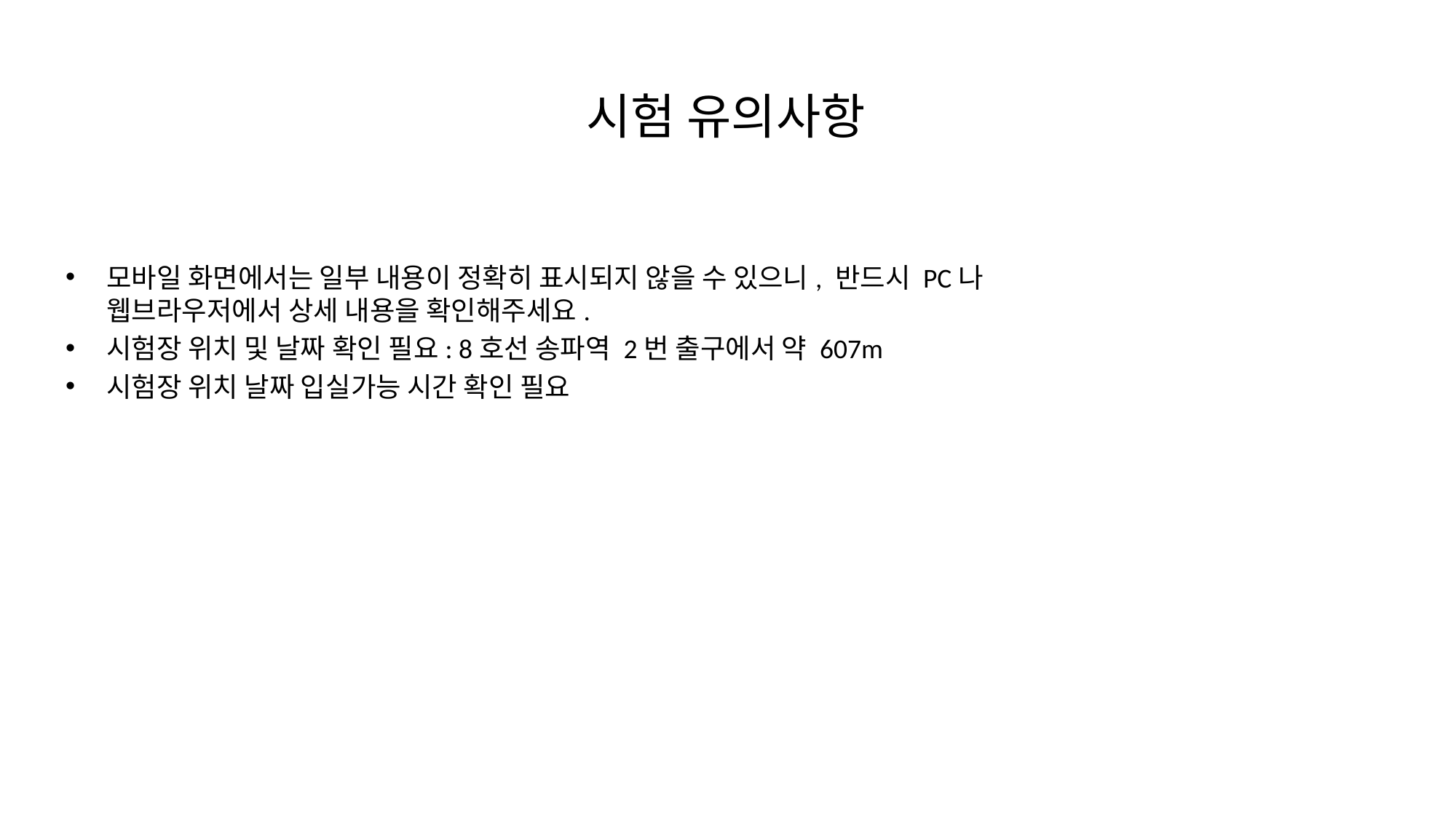

# 시험 유의사항

모바일 화면에서는 일부 내용이 정확히 표시되지 않을 수 있으니, 반드시 PC나 웹브라우저에서 상세 내용을 확인해주세요.
시험장 위치 및 날짜 확인 필요: 8호선 송파역 2번 출구에서 약 607m
시험장 위치 날짜 입실가능 시간 확인 필요